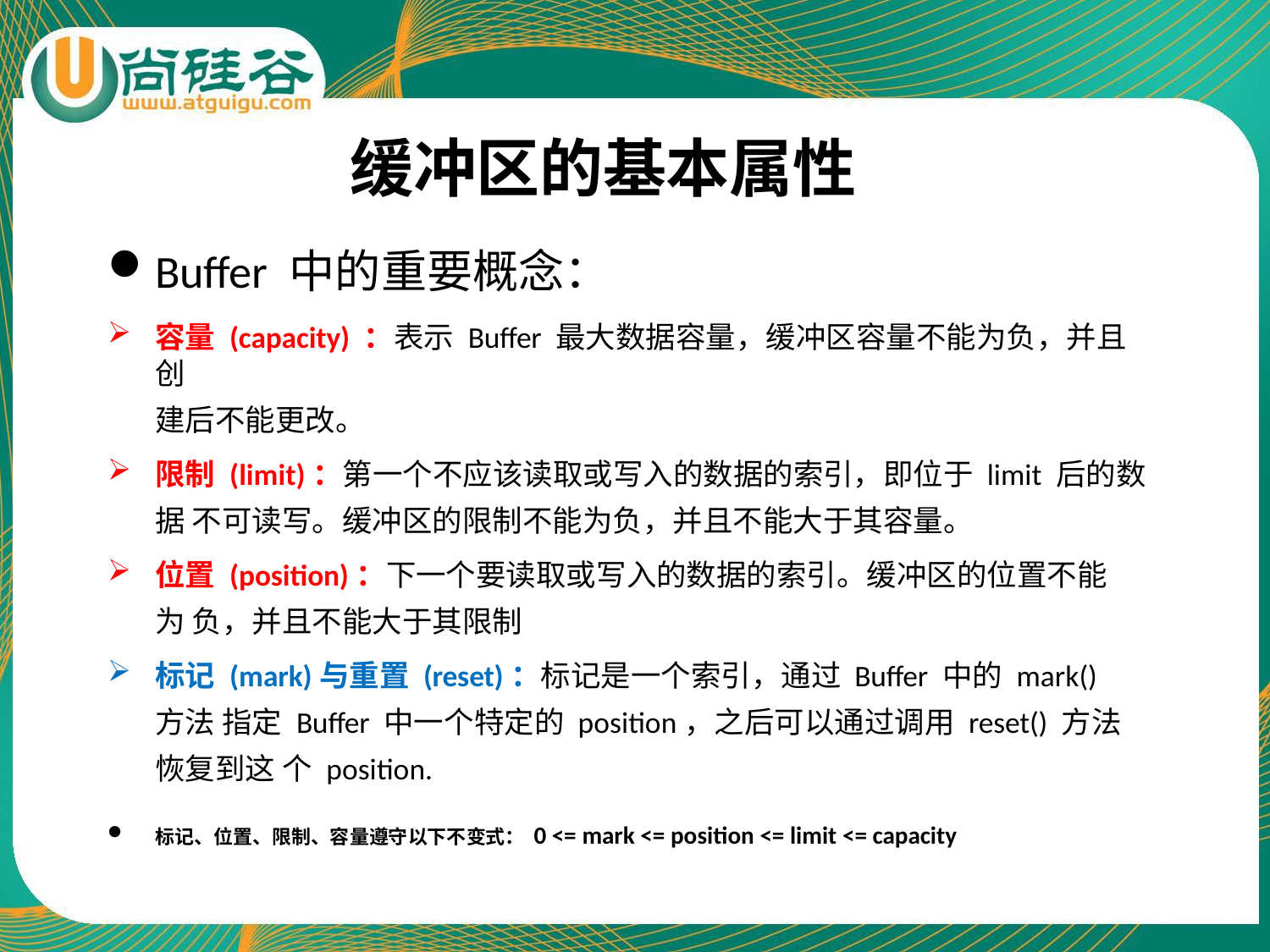

# 缓冲区的基本属性
Buffer 中的重要概念：
容量(capacity) ：表示 Buffer 最大数据容量，缓冲区容量不能为负，并且创
建后不能更改。
限制(limit)：第一个不应该读取或写入的数据的索引，即位于limit 后的数据 不可读写。缓冲区的限制不能为负，并且不能大于其容量。
位置(position)：下一个要读取或写入的数据的索引。缓冲区的位置不能为 负，并且不能大于其限制
标记(mark)与重置(reset)：标记是一个索引，通过Buffer 中的mark() 方法 指定Buffer 中一个特定的position，之后可以通过调用 reset() 方法恢复到这 个position.
标记、位置、限制、容量遵守以下不变式： 0 <= mark <= position <= limit <= capacity